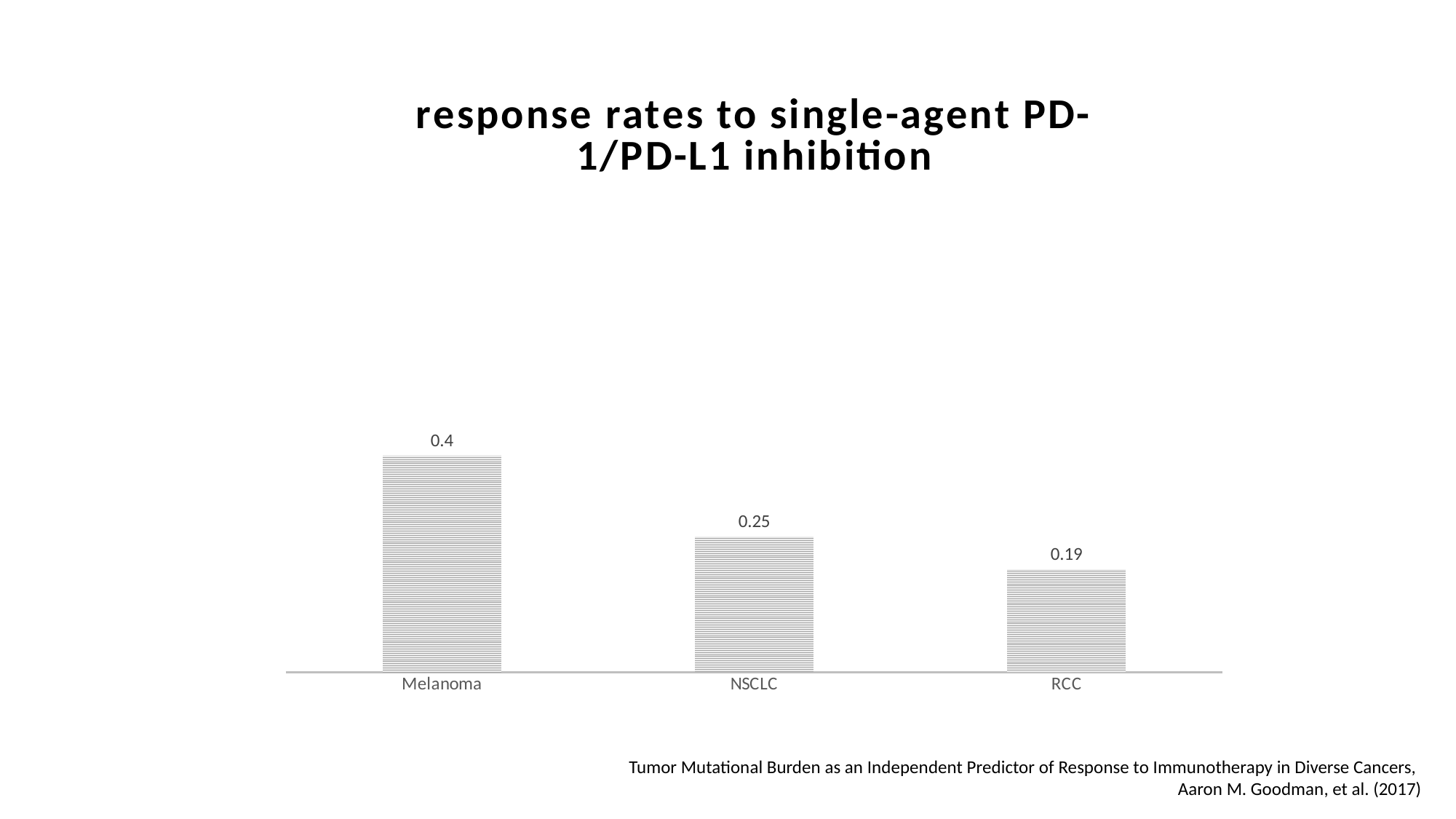

### Chart: response rates to single-agent PD-1/PD-L1 inhibition

| Category | 계열 1 |
|---|---|
| Melanoma | 0.4 |
| NSCLC | 0.25 |
| RCC | 0.19 |
Tumor Mutational Burden as an Independent Predictor of Response to Immunotherapy in Diverse Cancers,
Aaron M. Goodman, et al. (2017)